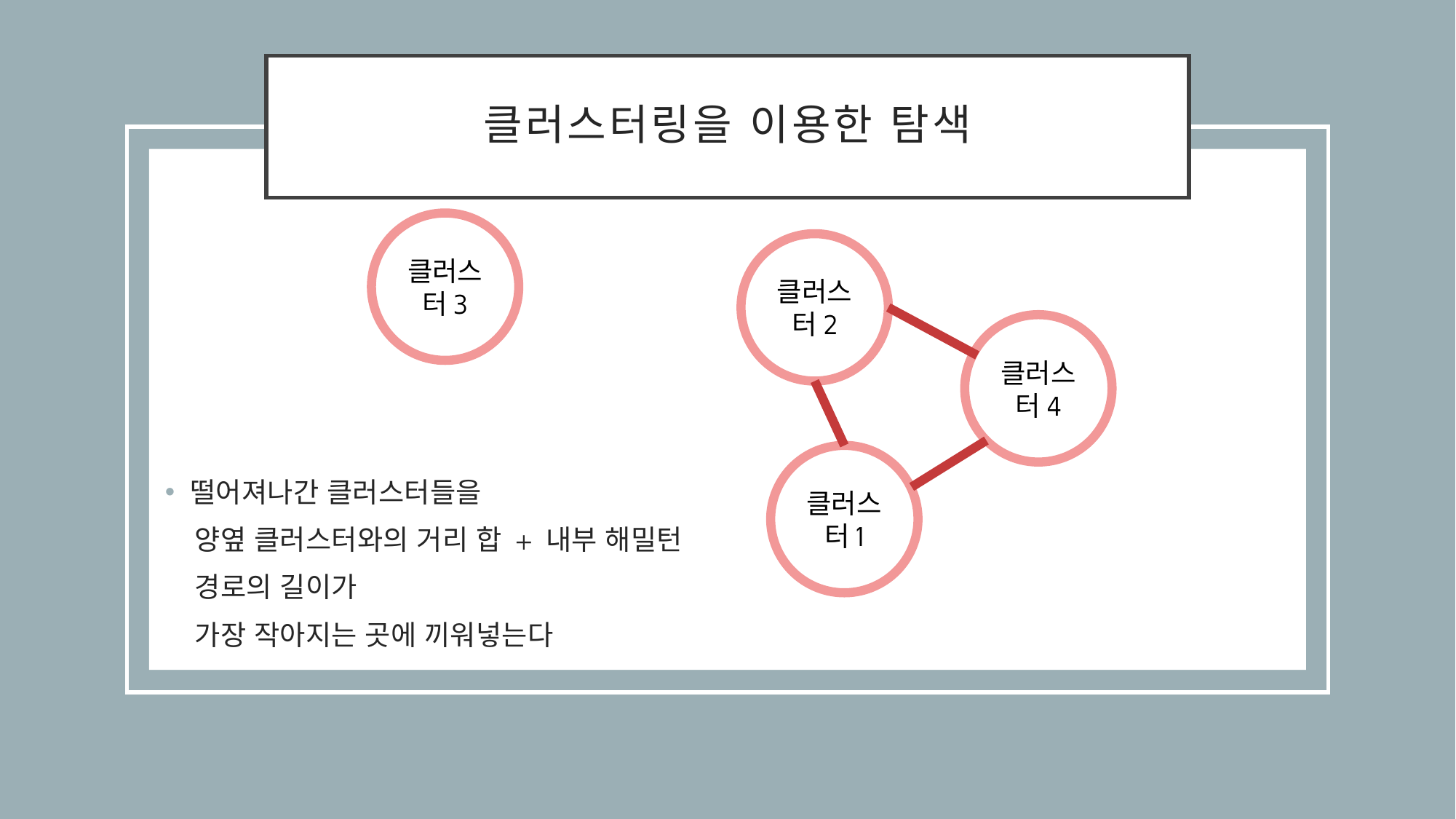

# 클러스터링을 이용한 탐색

클러스터3
클러스터2
클러스터4
클러스터1
떨어져나간 클러스터들을
   양옆 클러스터와의 거리 합 + 내부 해밀턴
   경로의 길이가
   가장 작아지는 곳에 끼워넣는다